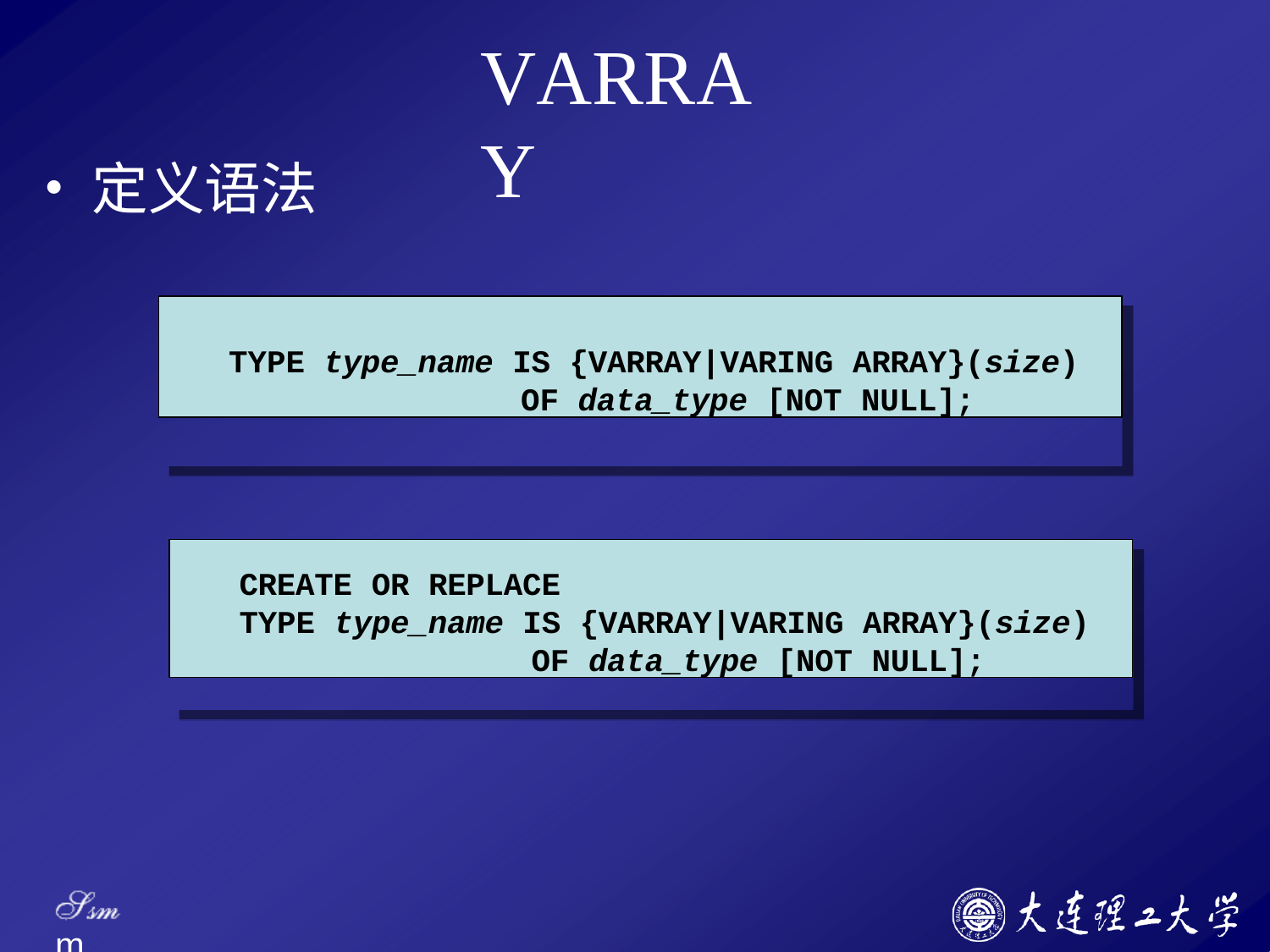

# VARRAY
定义语法

TYPE type_name IS {VARRAY|VARING ARRAY}(size)
OF data_type [NOT NULL];

CREATE OR REPLACE
TYPE type_name IS {VARRAY|VARING ARRAY}(size)
OF data_type [NOT NULL];

Ssm